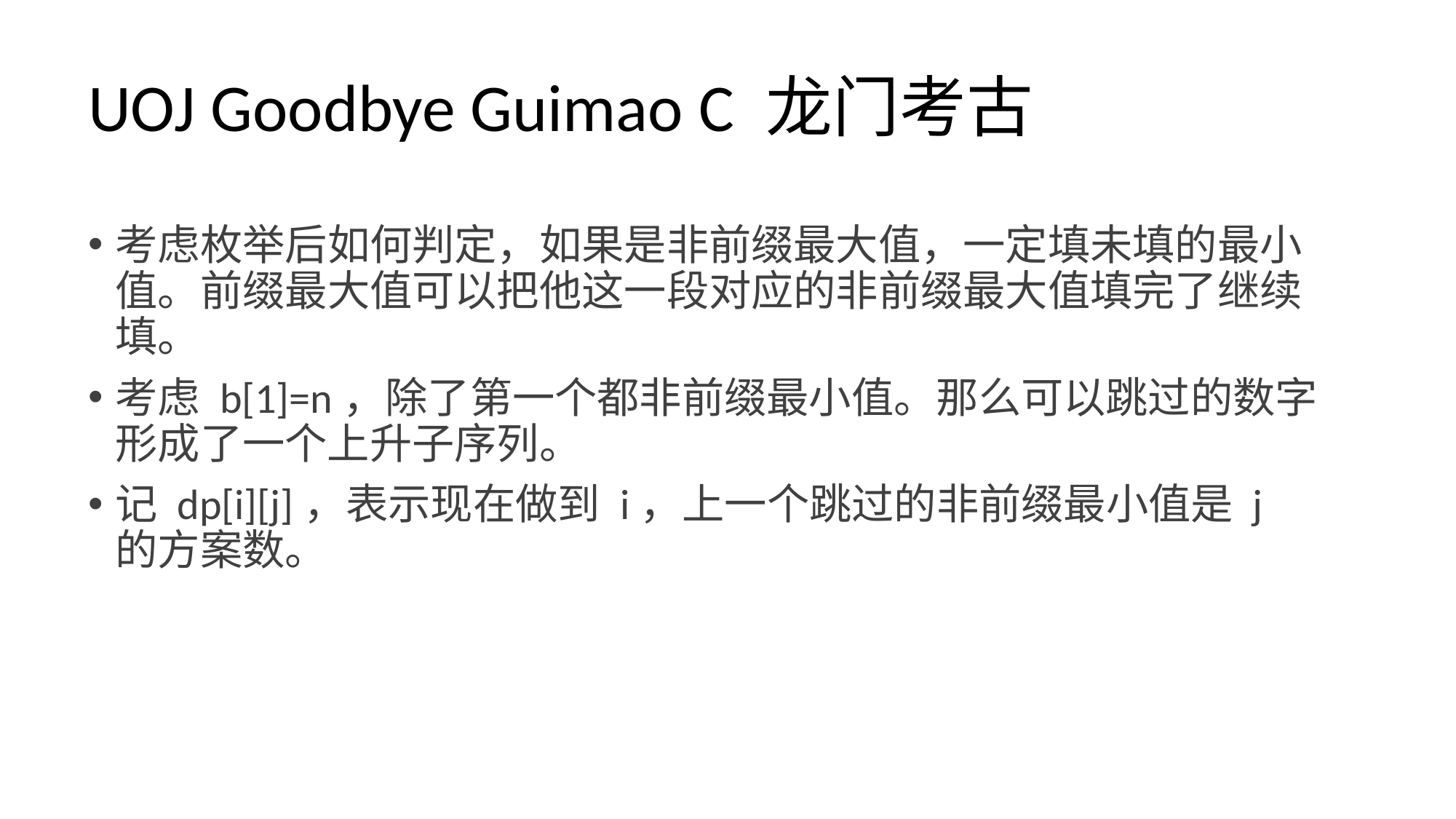

# UOJ Goodbye Guimao C 龙门考古
考虑枚举后如何判定，如果是非前缀最大值，一定填未填的最小值。前缀最大值可以把他这一段对应的非前缀最大值填完了继续填。
考虑 b[1]=n，除了第一个都非前缀最小值。那么可以跳过的数字形成了一个上升子序列。
记 dp[i][j]，表示现在做到 i，上一个跳过的非前缀最小值是 j 的方案数。